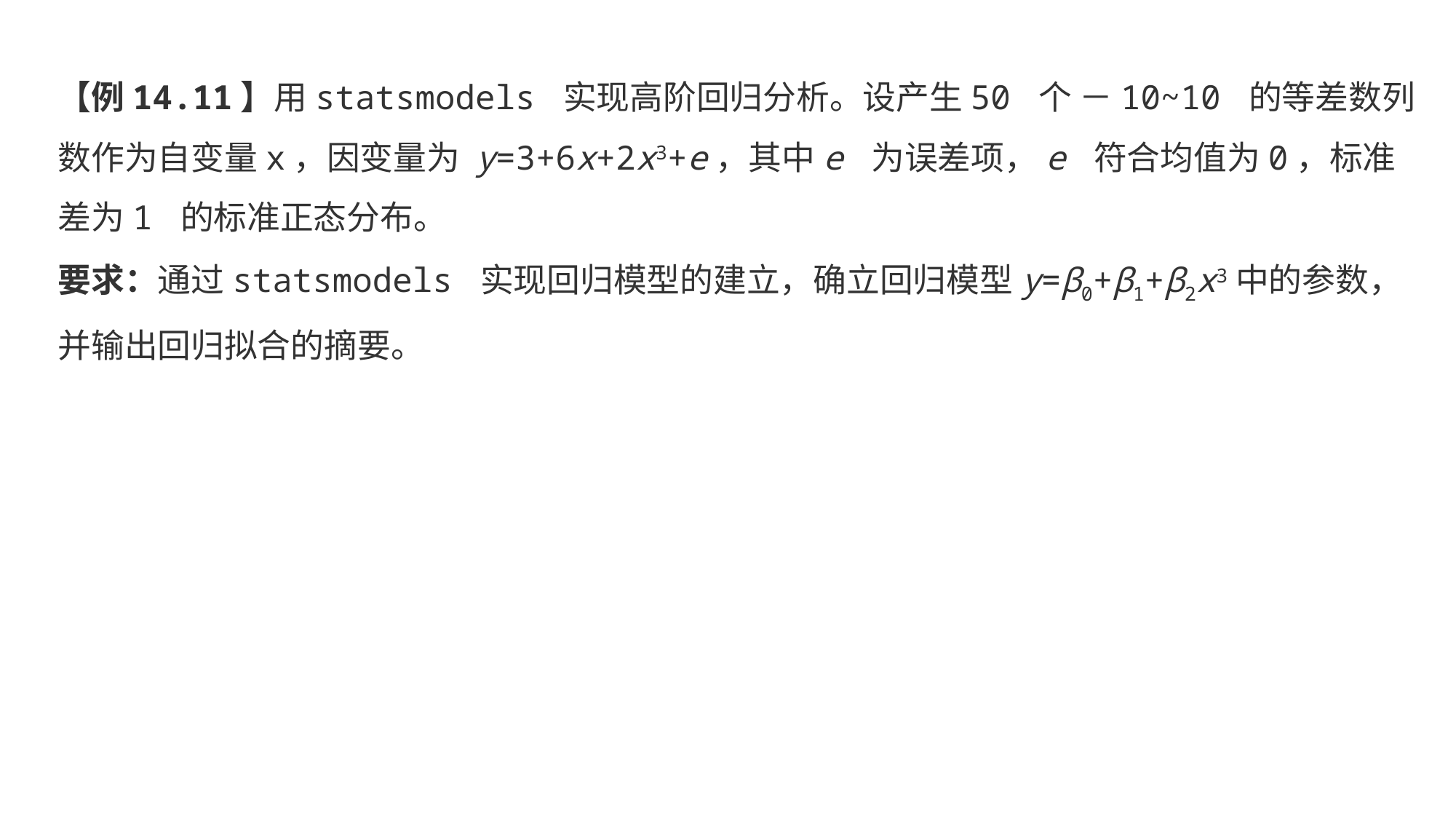

【例14.11】用statsmodels 实现高阶回归分析。设产生50 个 －10~10 的等差数列数作为自变量x，因变量为 y=3+6x+2x3+e，其中e 为误差项，e 符合均值为0，标准差为1 的标准正态分布。
要求：通过statsmodels 实现回归模型的建立，确立回归模型y=β0+β1+β2x3中的参数，并输出回归拟合的摘要。